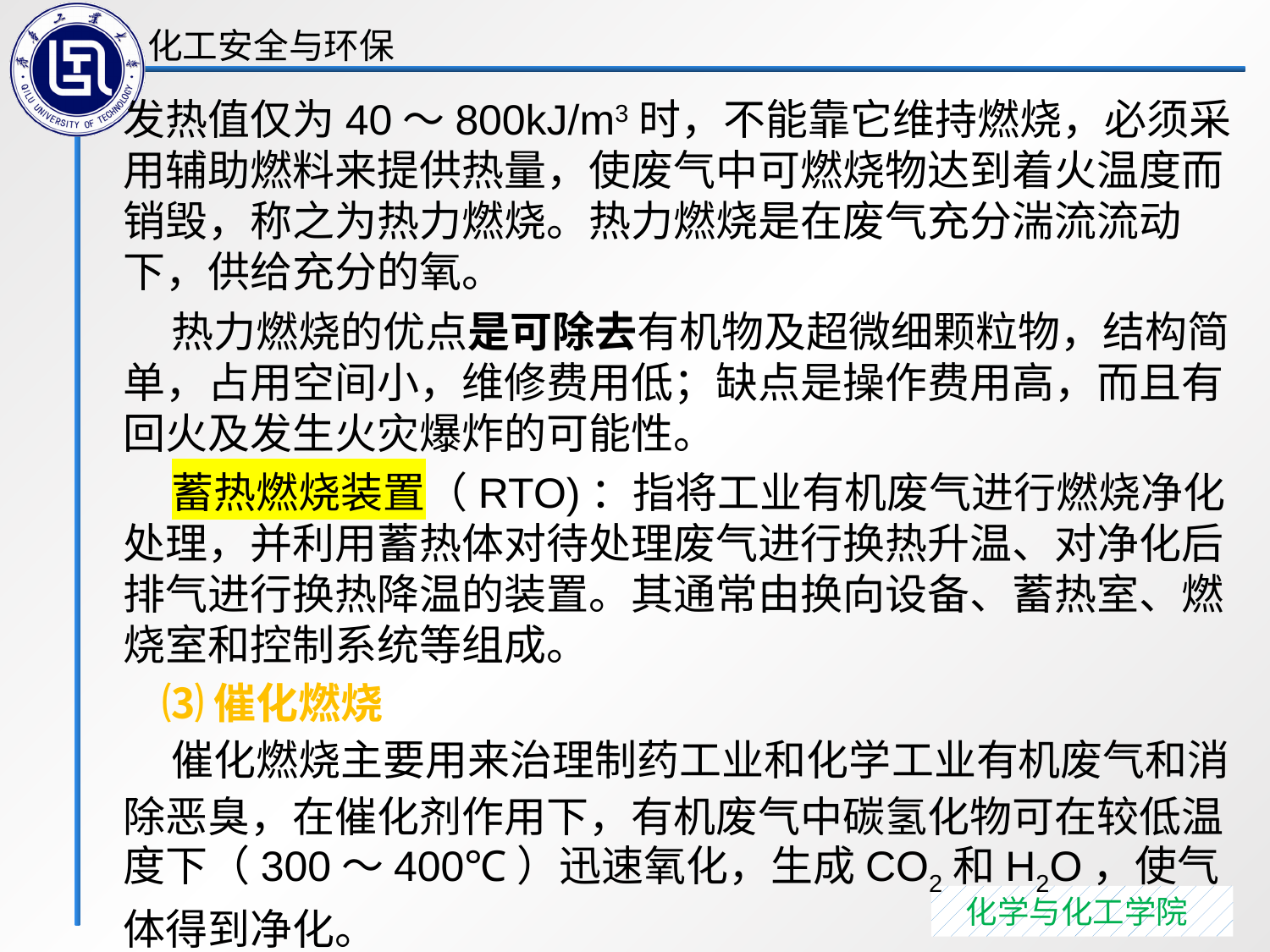

发热值仅为40～800kJ/m3时，不能靠它维持燃烧，必须采用辅助燃料来提供热量，使废气中可燃烧物达到着火温度而销毁，称之为热力燃烧。热力燃烧是在废气充分湍流流动下，供给充分的氧。
    热力燃烧的优点是可除去有机物及超微细颗粒物，结构简单，占用空间小，维修费用低；缺点是操作费用高，而且有回火及发生火灾爆炸的可能性。
    蓄热燃烧装置（RTO)：指将工业有机废气进行燃烧净化处理，并利用蓄热体对待处理废气进行换热升温、对净化后排气进行换热降温的装置。其通常由换向设备、蓄热室、燃烧室和控制系统等组成。
    ⑶催化燃烧
    催化燃烧主要用来治理制药工业和化学工业有机废气和消除恶臭，在催化剂作用下，有机废气中碳氢化物可在较低温度下（300～400℃）迅速氧化，生成CO2和H2O，使气体得到净化。